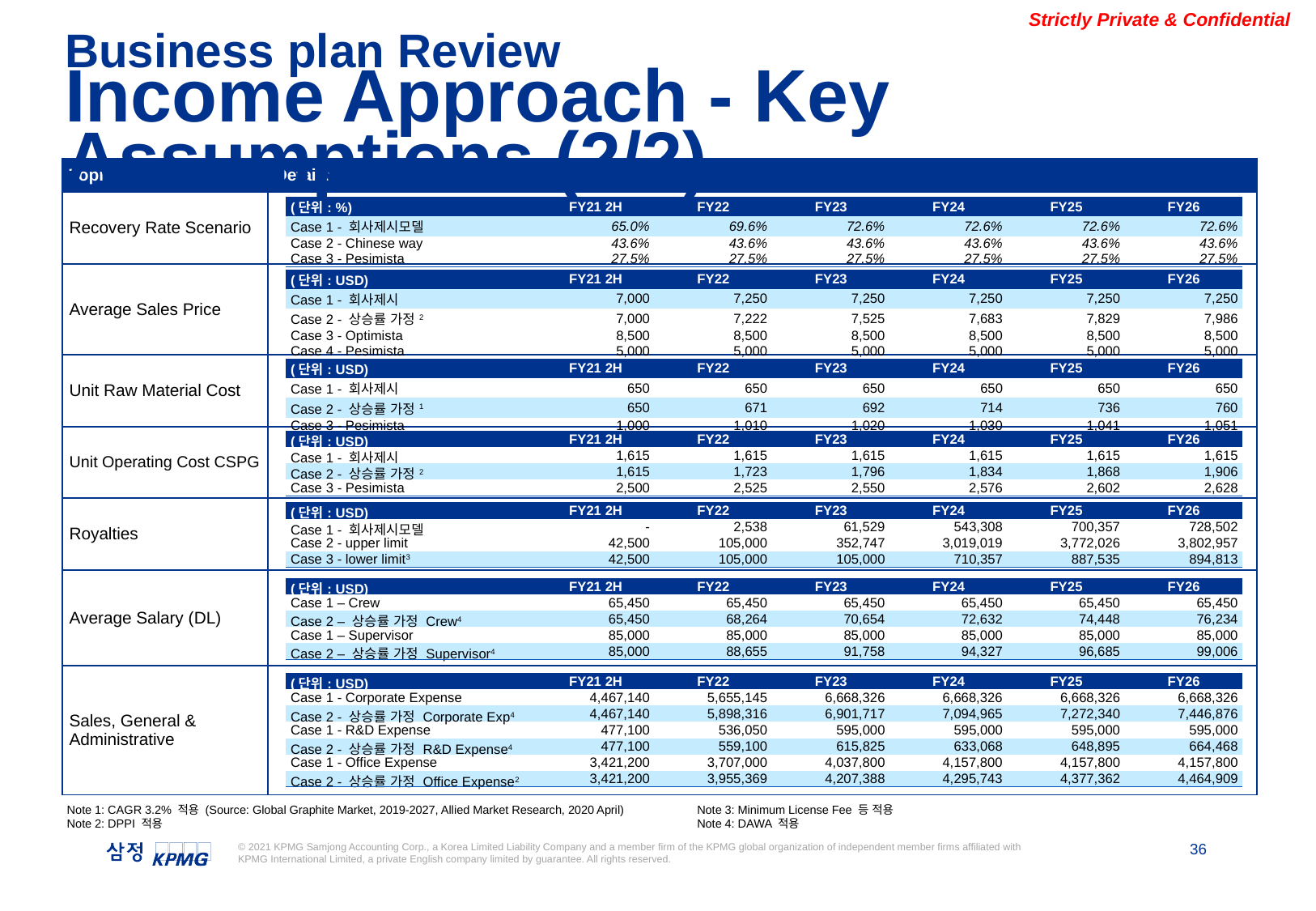

Business plan Review
Income Approach - Key Assumptions (2/2)
| Topic | Details |
| --- | --- |
| Recovery Rate Scenario |  |
| Average Sales Price |  |
| Unit Raw Material Cost |  |
| Unit Operating Cost CSPG |  |
| Royalties |  |
| Average Salary (DL) |  |
| Sales, General & Administrative |  |
| (단위: %) | FY21 2H | FY22 | FY23 | FY24 | FY25 | FY26 |
| --- | --- | --- | --- | --- | --- | --- |
| Case 1 - 회사제시모델 | 65.0% | 69.6% | 72.6% | 72.6% | 72.6% | 72.6% |
| Case 2 - Chinese way | 43.6% | 43.6% | 43.6% | 43.6% | 43.6% | 43.6% |
| Case 3 - Pesimista | 27.5% | 27.5% | 27.5% | 27.5% | 27.5% | 27.5% |
| (단위: USD) | FY21 2H | FY22 | FY23 | FY24 | FY25 | FY26 |
| --- | --- | --- | --- | --- | --- | --- |
| Case 1 - 회사제시 | 7,000 | 7,250 | 7,250 | 7,250 | 7,250 | 7,250 |
| Case 2 - 상승률 가정2 | 7,000 | 7,222 | 7,525 | 7,683 | 7,829 | 7,986 |
| Case 3 - Optimista | 8,500 | 8,500 | 8,500 | 8,500 | 8,500 | 8,500 |
| Case 4 - Pesimista | 5,000 | 5,000 | 5,000 | 5,000 | 5,000 | 5,000 |
| (단위: USD) | FY21 2H | FY22 | FY23 | FY24 | FY25 | FY26 |
| --- | --- | --- | --- | --- | --- | --- |
| Case 1 - 회사제시 | 650 | 650 | 650 | 650 | 650 | 650 |
| Case 2 - 상승률 가정1 | 650 | 671 | 692 | 714 | 736 | 760 |
| Case 3 - Pesimista | 1,000 | 1,010 | 1,020 | 1,030 | 1,041 | 1,051 |
| (단위: USD) | FY21 2H | FY22 | FY23 | FY24 | FY25 | FY26 |
| --- | --- | --- | --- | --- | --- | --- |
| Case 1 - 회사제시 | 1,615 | 1,615 | 1,615 | 1,615 | 1,615 | 1,615 |
| Case 2 - 상승률 가정2 | 1,615 | 1,723 | 1,796 | 1,834 | 1,868 | 1,906 |
| Case 3 - Pesimista | 2,500 | 2,525 | 2,550 | 2,576 | 2,602 | 2,628 |
| (단위: USD) | FY21 2H | FY22 | FY23 | FY24 | FY25 | FY26 |
| --- | --- | --- | --- | --- | --- | --- |
| Case 1 - 회사제시모델 | - | 2,538 | 61,529 | 543,308 | 700,357 | 728,502 |
| Case 2 - upper limit | 42,500 | 105,000 | 352,747 | 3,019,019 | 3,772,026 | 3,802,957 |
| Case 3 - lower limit3 | 42,500 | 105,000 | 105,000 | 710,357 | 887,535 | 894,813 |
| (단위: USD) | FY21 2H | FY22 | FY23 | FY24 | FY25 | FY26 |
| --- | --- | --- | --- | --- | --- | --- |
| Case 1 – Crew | 65,450 | 65,450 | 65,450 | 65,450 | 65,450 | 65,450 |
| Case 2 – 상승률 가정 Crew4 | 65,450 | 68,264 | 70,654 | 72,632 | 74,448 | 76,234 |
| Case 1 – Supervisor | 85,000 | 85,000 | 85,000 | 85,000 | 85,000 | 85,000 |
| Case 2 – 상승률 가정 Supervisor4 | 85,000 | 88,655 | 91,758 | 94,327 | 96,685 | 99,006 |
| (단위: USD) | FY21 2H | FY22 | FY23 | FY24 | FY25 | FY26 |
| --- | --- | --- | --- | --- | --- | --- |
| Case 1 - Corporate Expense | 4,467,140 | 5,655,145 | 6,668,326 | 6,668,326 | 6,668,326 | 6,668,326 |
| Case 2 - 상승률 가정 Corporate Exp4 | 4,467,140 | 5,898,316 | 6,901,717 | 7,094,965 | 7,272,340 | 7,446,876 |
| Case 1 - R&D Expense | 477,100 | 536,050 | 595,000 | 595,000 | 595,000 | 595,000 |
| Case 2 - 상승률 가정 R&D Expense4 | 477,100 | 559,100 | 615,825 | 633,068 | 648,895 | 664,468 |
| Case 1 - Office Expense | 3,421,200 | 3,707,000 | 4,037,800 | 4,157,800 | 4,157,800 | 4,157,800 |
| Case 2 - 상승률 가정 Office Expense2 | 3,421,200 | 3,955,369 | 4,207,388 | 4,295,743 | 4,377,362 | 4,464,909 |
Note 1: CAGR 3.2% 적용 (Source: Global Graphite Market, 2019-2027, Allied Market Research, 2020 April)
Note 2: DPPI 적용
Note 3: Minimum License Fee 등 적용
Note 4: DAWA 적용